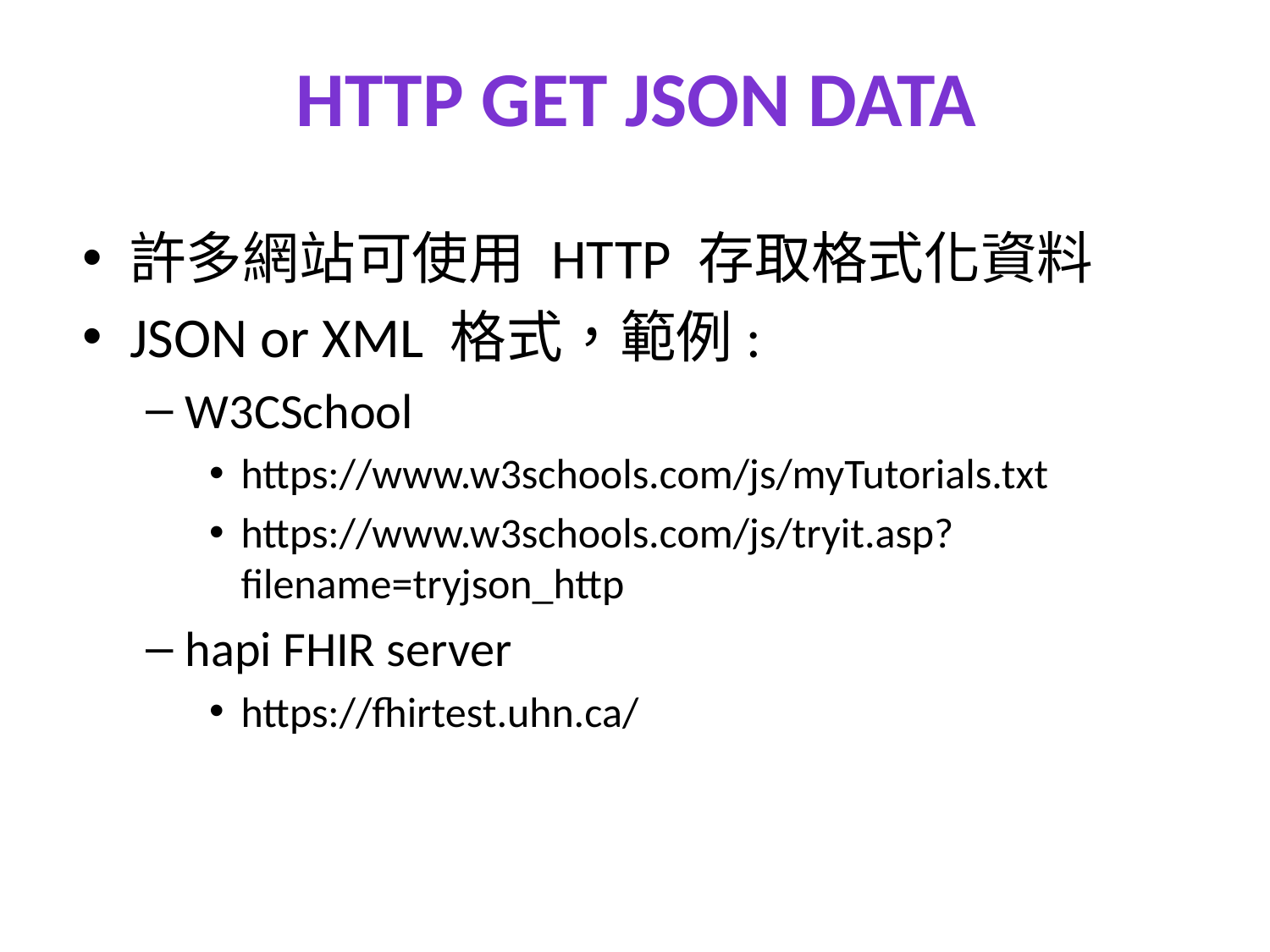

HTTP get JSON data
許多網站可使用 HTTP 存取格式化資料
JSON or XML 格式，範例:
W3CSchool
https://www.w3schools.com/js/myTutorials.txt
https://www.w3schools.com/js/tryit.asp?filename=tryjson_http
hapi FHIR server
https://fhirtest.uhn.ca/